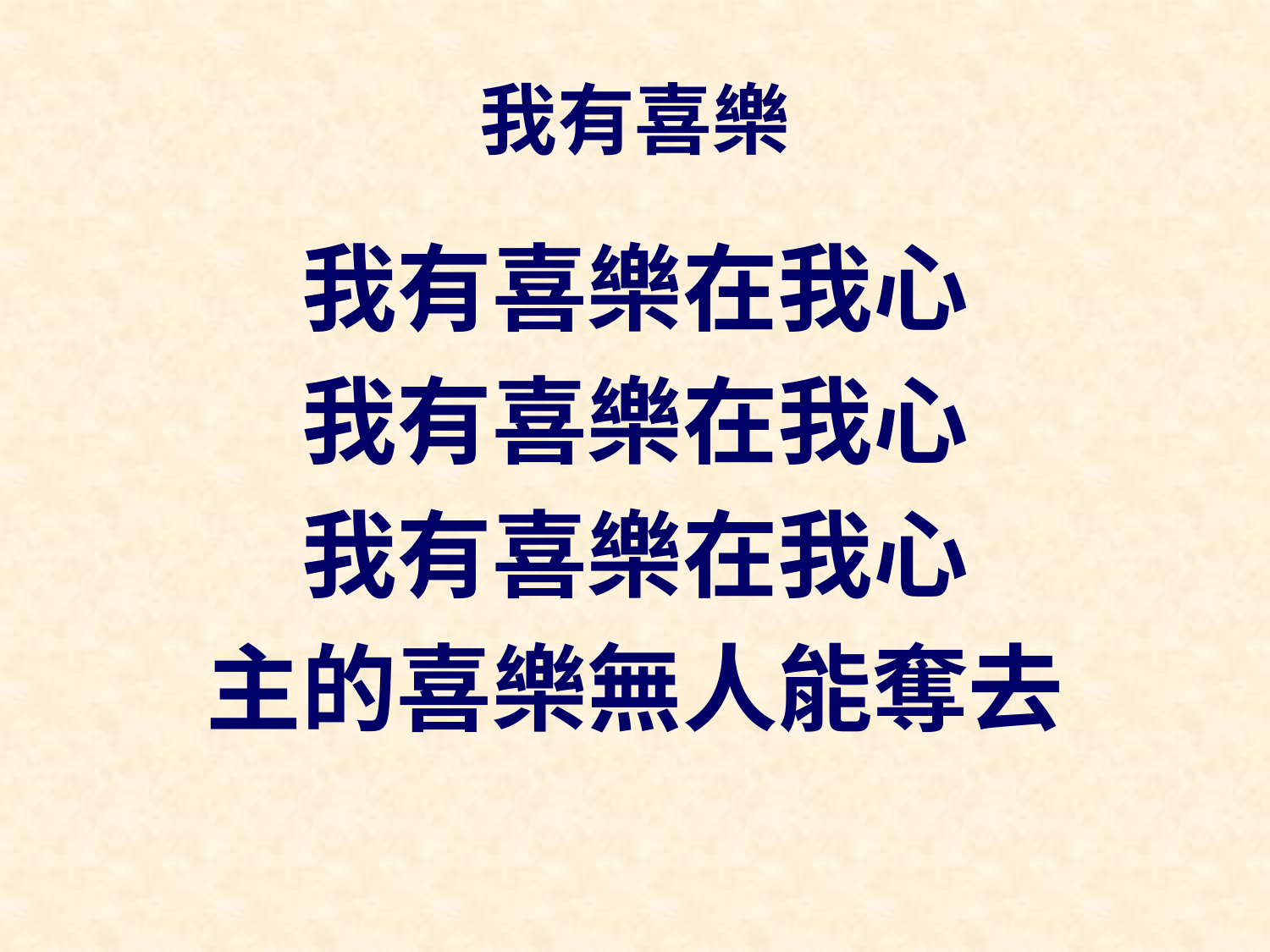

# 我有喜樂
我有喜樂在我心
我有喜樂在我心
我有喜樂在我心
主的喜樂無人能奪去